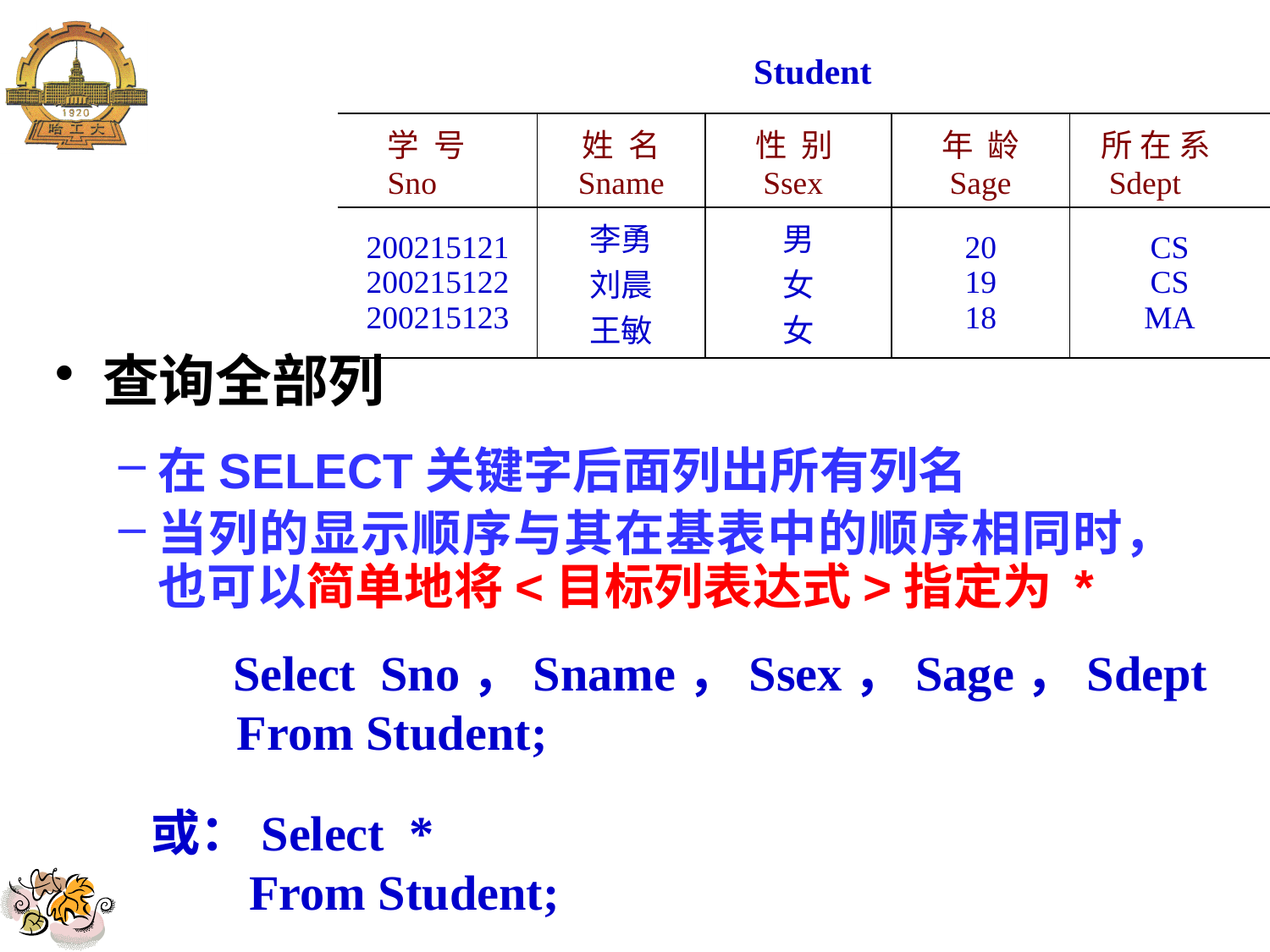

Student
| 学 号 Sno | 姓 名 Sname | 性 别 Ssex | 年 龄 Sage | 所 在 系 Sdept |
| --- | --- | --- | --- | --- |
| 200215121 200215122 200215123 | 李勇 刘晨 王敏 | 男 女 女 | 20 19 18 | CS CS MA |
查询全部列
在SELECT关键字后面列出所有列名
当列的显示顺序与其在基表中的顺序相同时，也可以简单地将<目标列表达式>指定为 *
               Select  Sno，Sname，Ssex，Sage，Sdept
     From Student;

或：Select  *
        From Student;